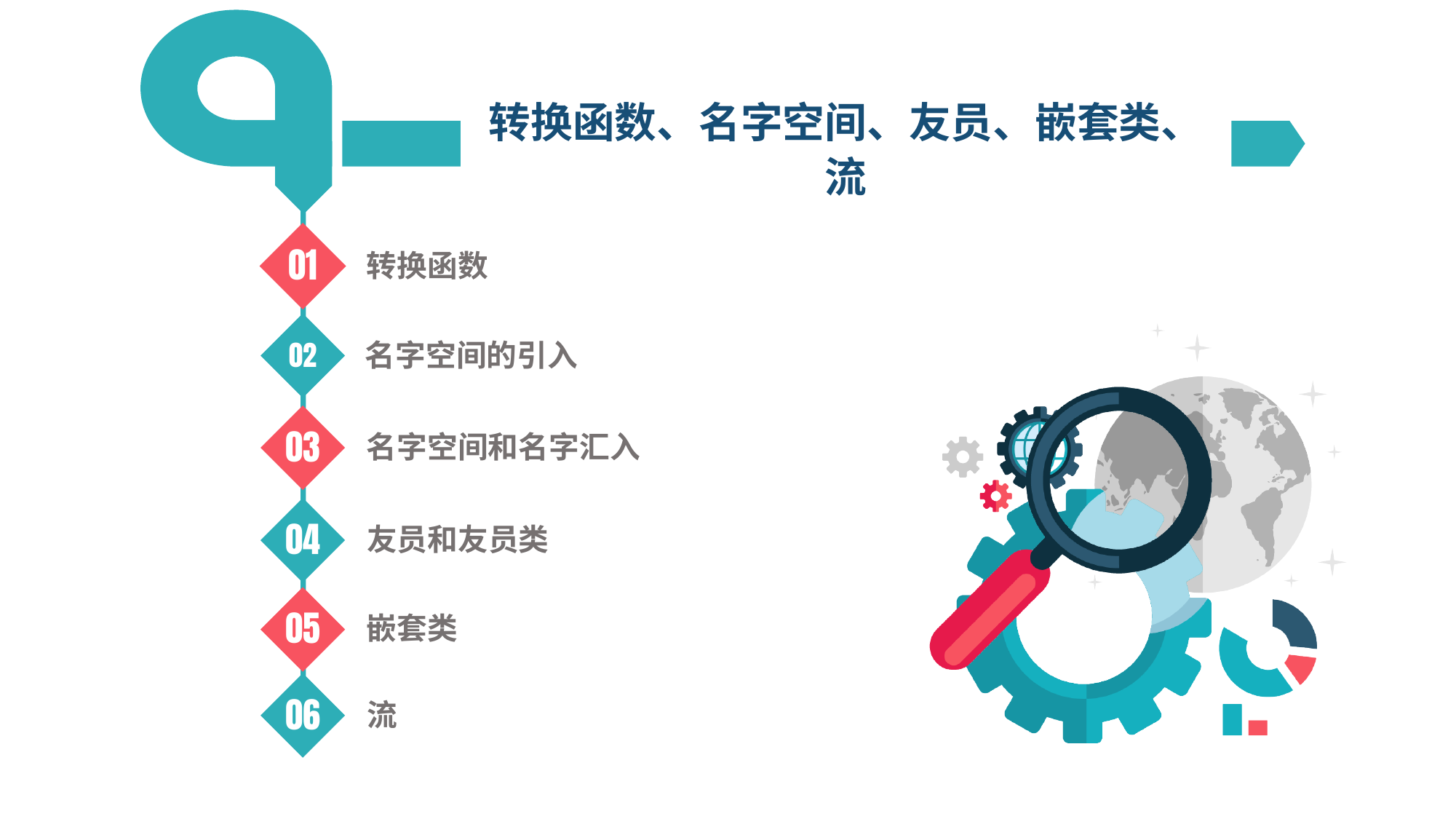

# 转换函数、名字空间、友员、嵌套类、流

01
转换函数
02
名字空间的引入
03
名字空间和名字汇入
04
友员和友员类
05
嵌套类
06
流